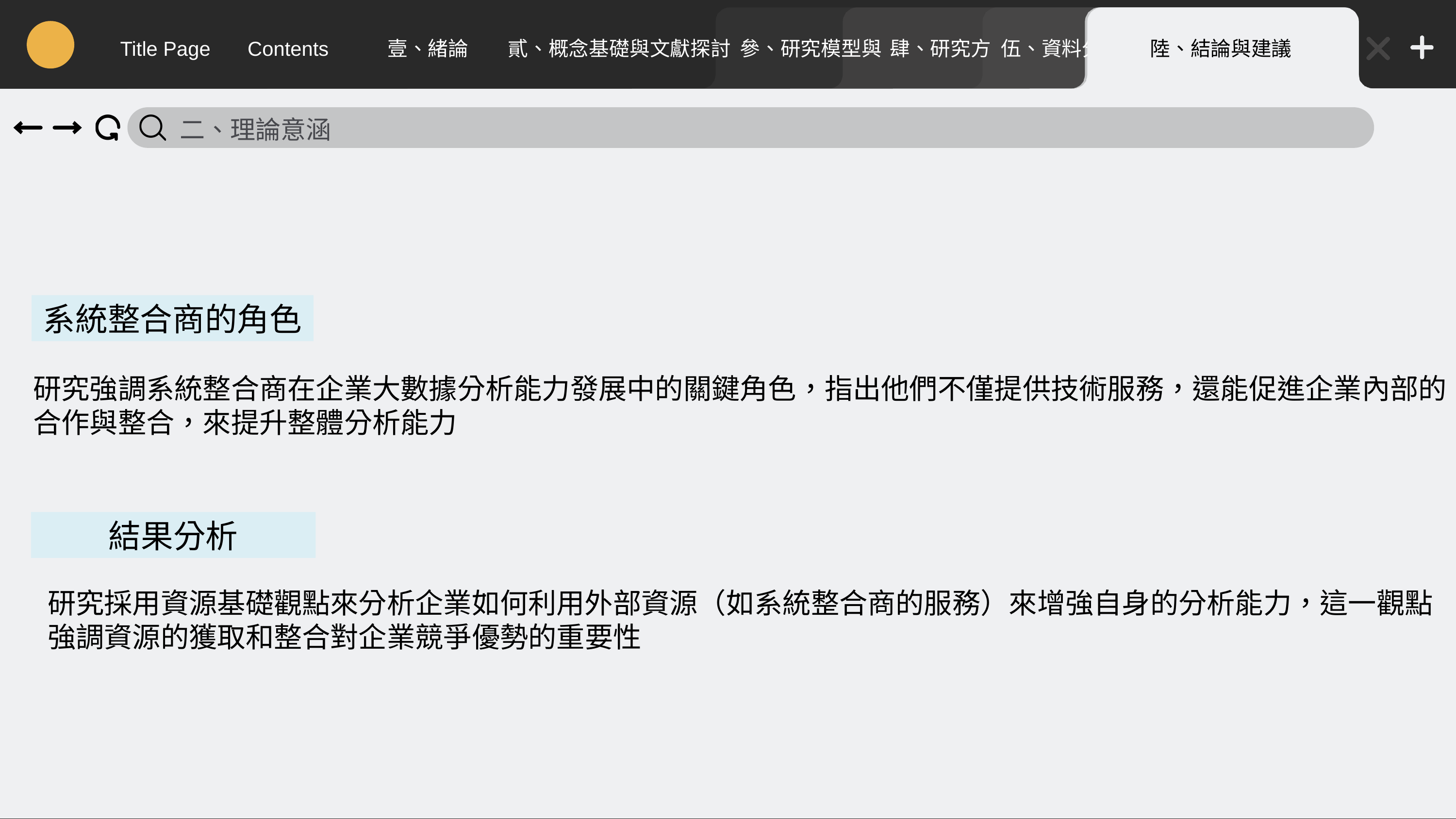

參、研究模型與
伍、資料分析
貳、概念基礎與文獻探討
肆、研究方
Title Page
Contents
壹、緒論
陸、結論與建議

二、理論意涵

系統整合商的角色
研究強調系統整合商在企業大數據分析能力發展中的關鍵角色，指出他們不僅提供技術服務，還能促進企業內部的合作與整合，來提升整體分析能力
結果分析
研究採用資源基礎觀點來分析企業如何利用外部資源（如系統整合商的服務）來增強自身的分析能力，這一觀點強調資源的獲取和整合對企業競爭優勢的重要性